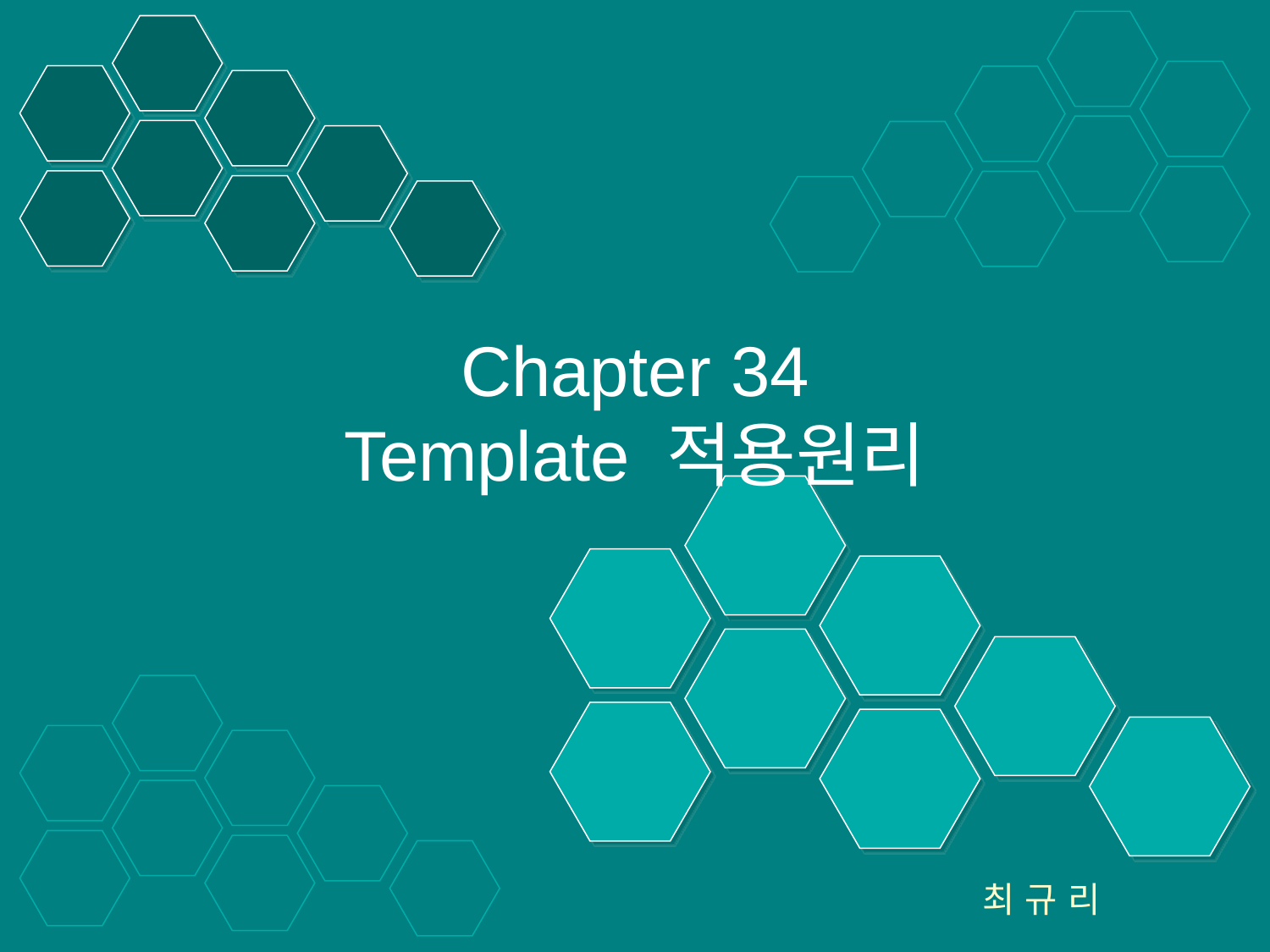

# Chapter 34 Template 적용원리
최 규 리